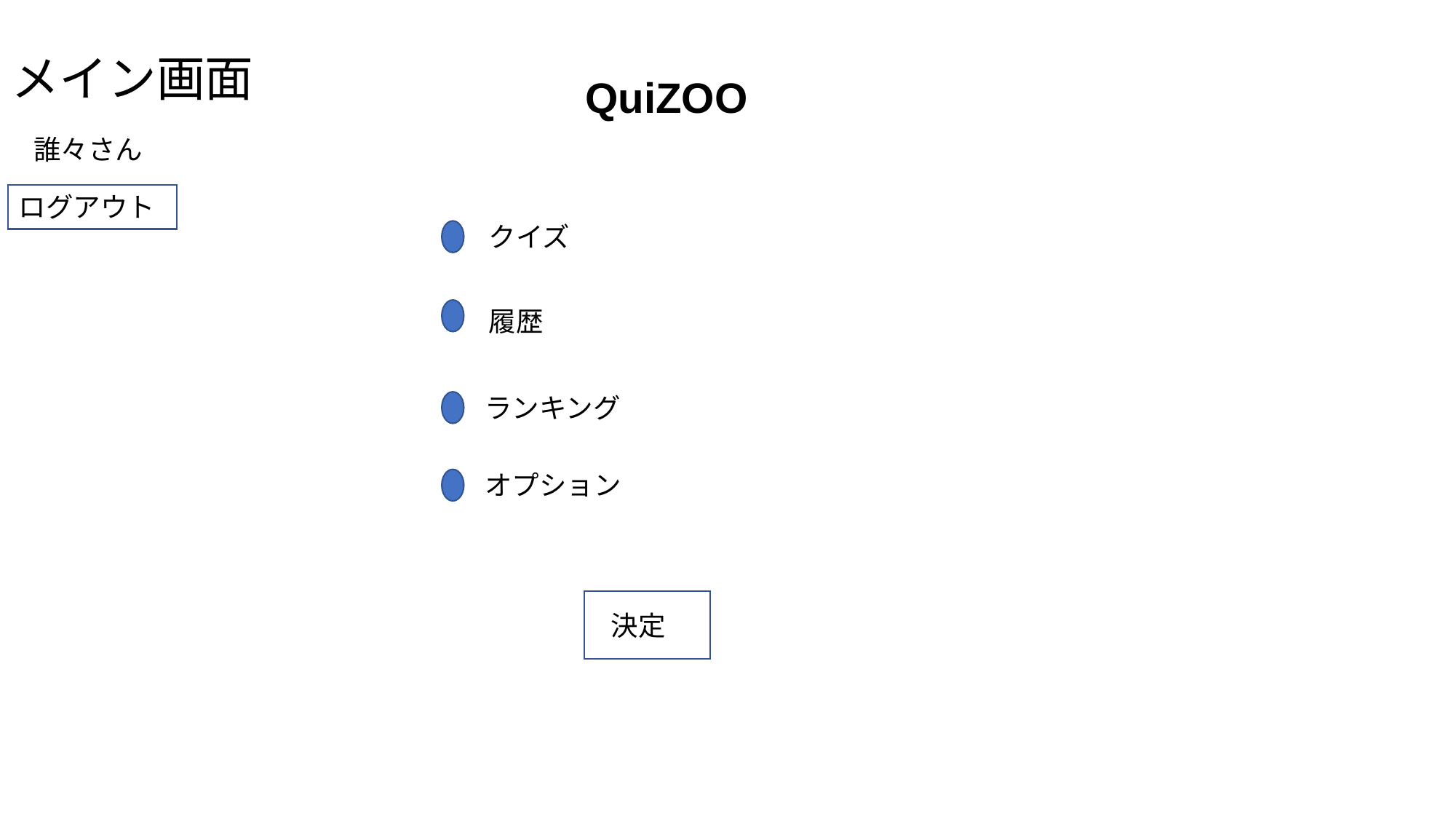

# メイン画面
QuiZOO
誰々さん

ログアウト
クイズ

履歴
ランキング
オプション

決定